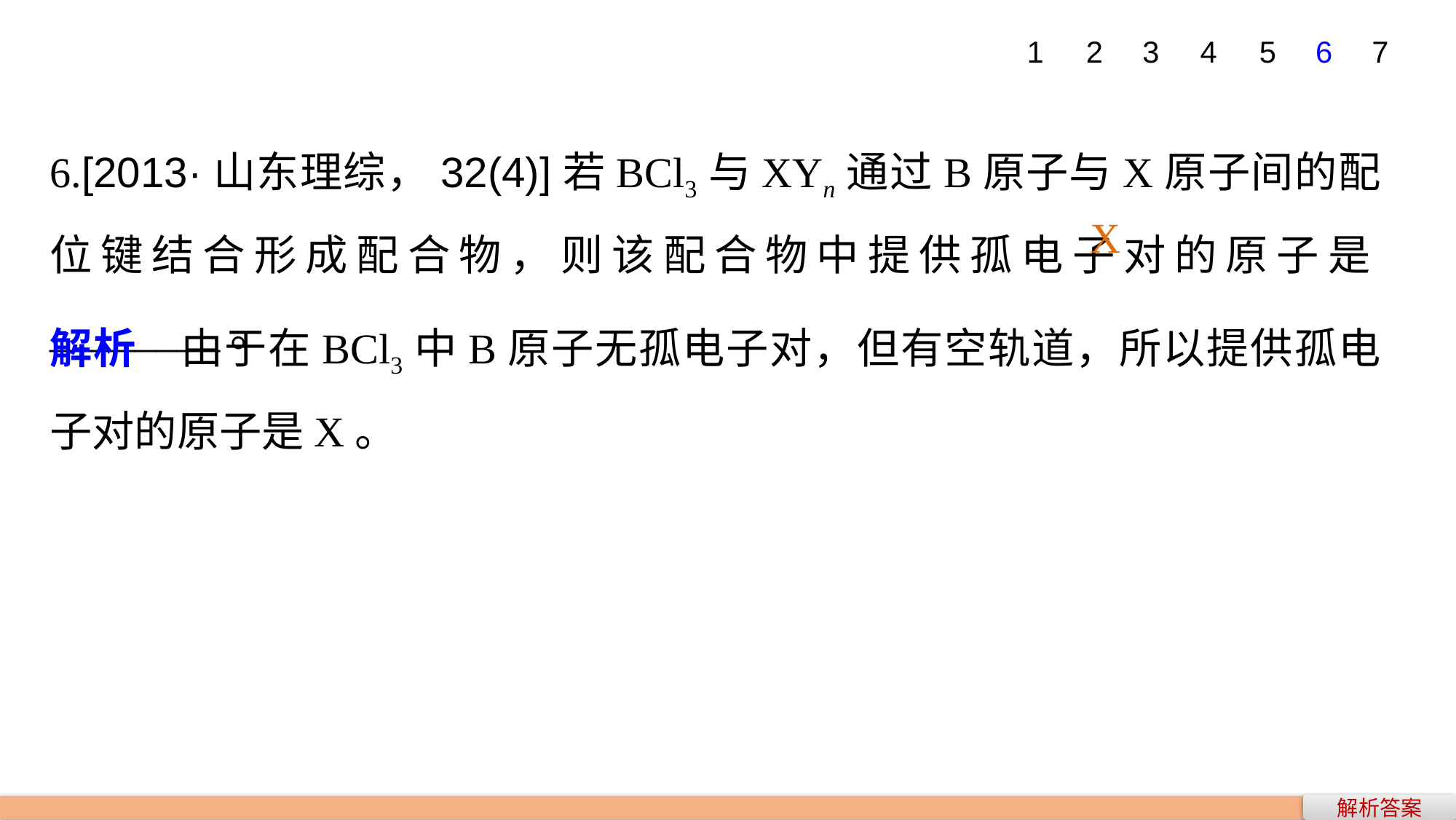

1
2
3
4
5
6
7
6.[2013·山东理综，32(4)]若BCl3与XYn通过B原子与X原子间的配位键结合形成配合物，则该配合物中提供孤电子对的原子是________。
X
解析　由于在BCl3中B原子无孤电子对，但有空轨道，所以提供孤电子对的原子是X。
解析答案